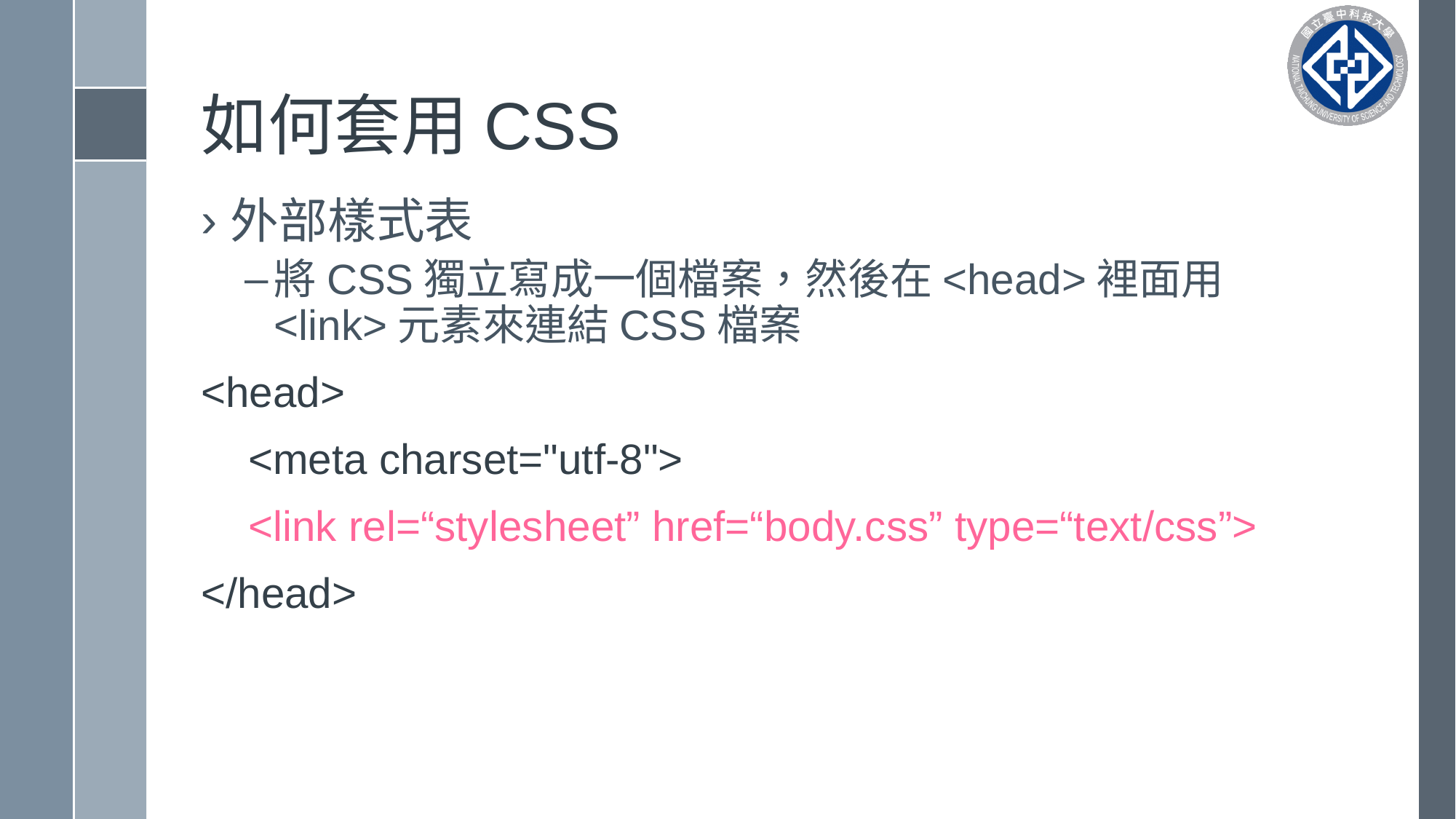

# 如何套用CSS
外部樣式表
將CSS獨立寫成一個檔案，然後在<head>裡面用<link>元素來連結CSS檔案
<head>
    <meta charset="utf-8">
    <link rel=“stylesheet” href=“body.css” type=“text/css”>
</head>